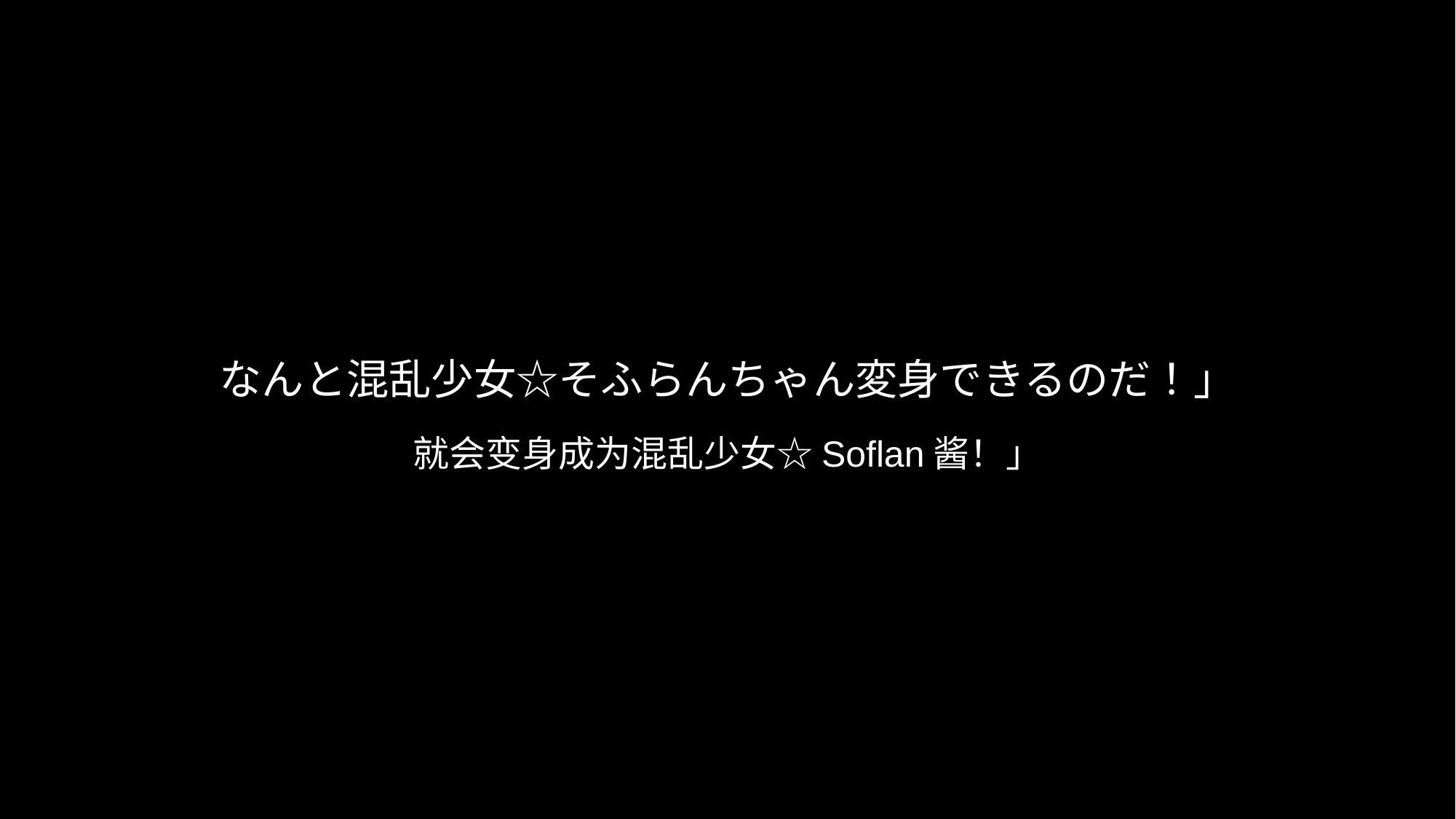

# なんと混乱少女☆そふらんちゃん変身できるのだ！」
就会变身成为混乱少女☆Soflan酱！」